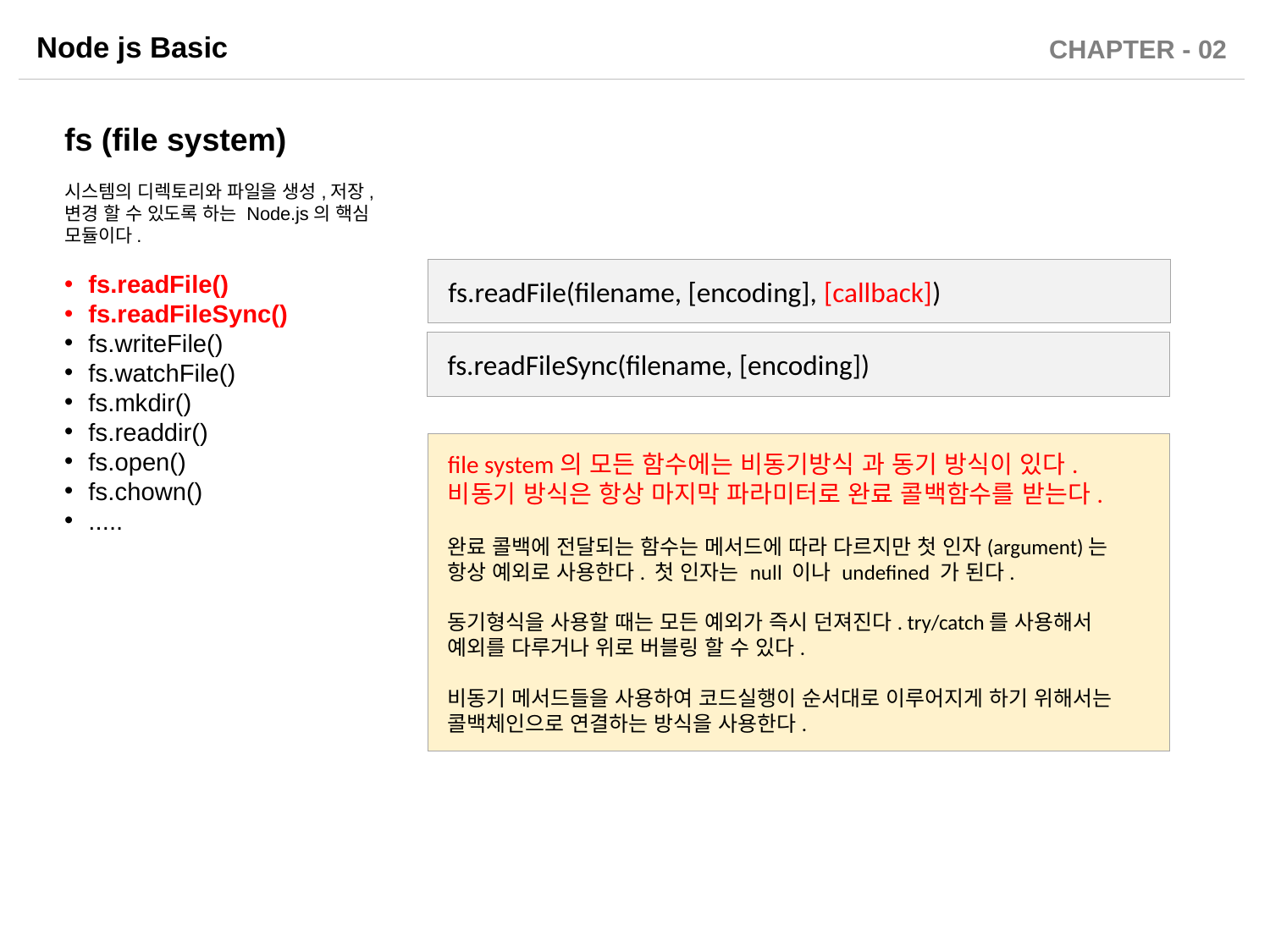

fs (file system)
시스템의 디렉토리와 파일을 생성,저장,변경 할 수 있도록 하는 Node.js의 핵심 모듈이다.

fs.readFile()
fs.readFileSync()
fs.writeFile()
fs.watchFile()
fs.mkdir()
fs.readdir()
fs.open()
fs.chown()
.....
fs.readFile(filename, [encoding], [callback])
fs.readFileSync(filename, [encoding])
file system의 모든 함수에는 비동기방식 과 동기 방식이 있다.
비동기 방식은 항상 마지막 파라미터로 완료 콜백함수를 받는다.
완료 콜백에 전달되는 함수는 메서드에 따라 다르지만 첫 인자(argument)는 항상 예외로 사용한다. 첫 인자는 null 이나 undefined 가 된다.
동기형식을 사용할 때는 모든 예외가 즉시 던져진다. try/catch를 사용해서 예외를 다루거나 위로 버블링 할 수 있다.
비동기 메서드들을 사용하여 코드실행이 순서대로 이루어지게 하기 위해서는 콜백체인으로 연결하는 방식을 사용한다.